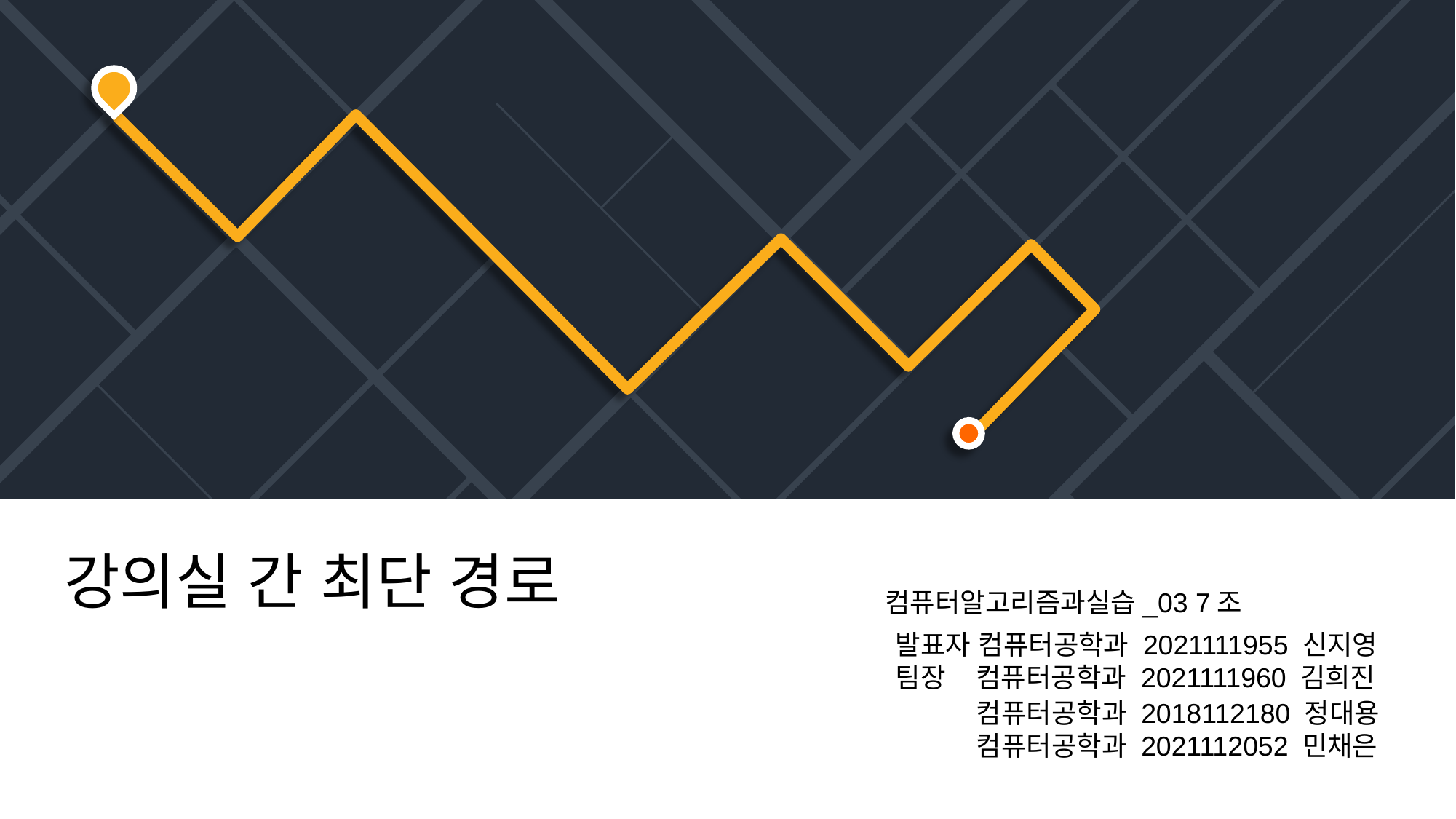

강의실 간 최단 경로
컴퓨터알고리즘과실습_03 7조
발표자 컴퓨터공학과 2021111955 신지영
팀장    컴퓨터공학과 2021111960 김희진
컴퓨터공학과 2018112180 정대용
컴퓨터공학과 2021112052 민채은